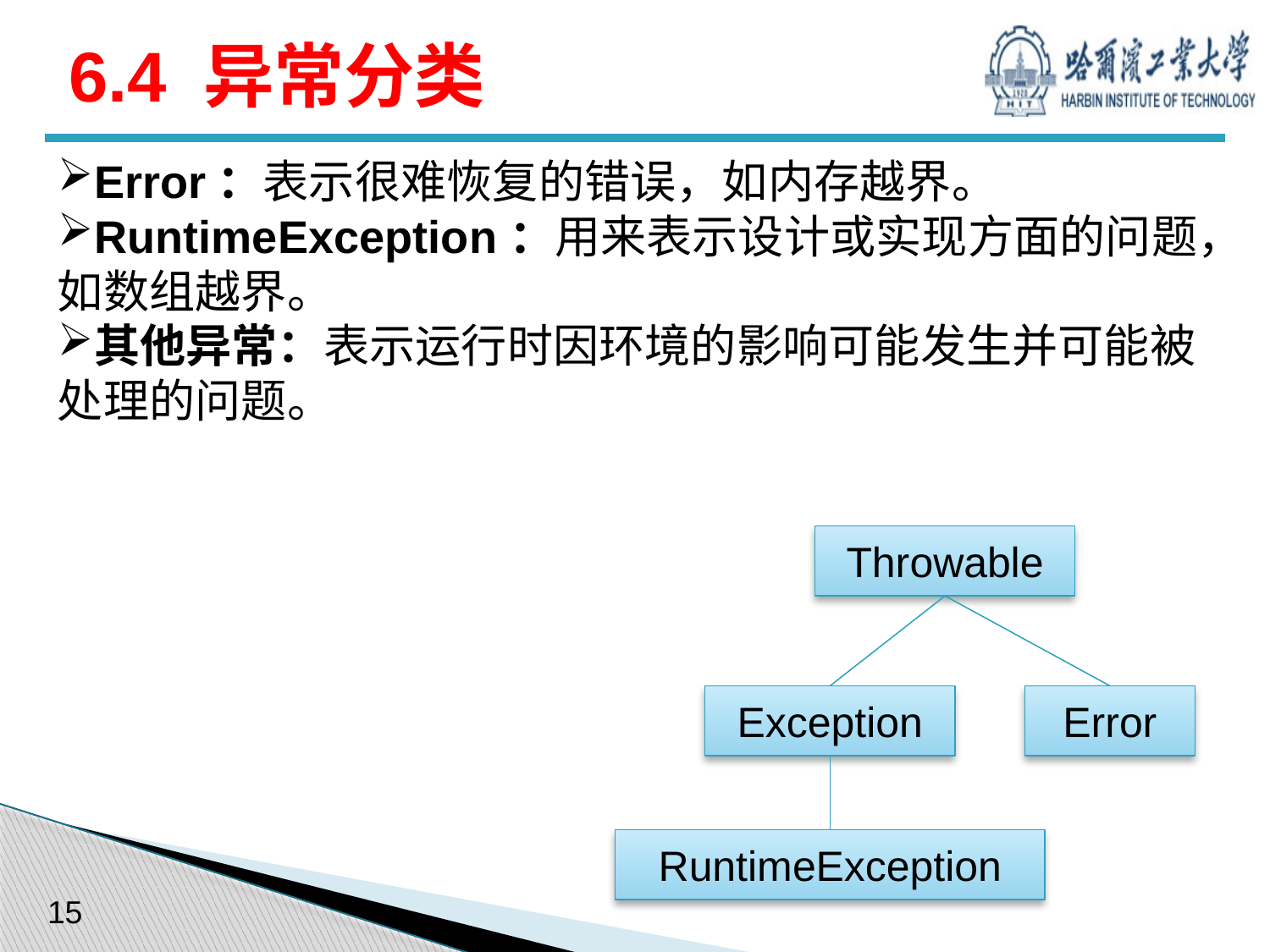

# 6.4 异常分类
Error：表示很难恢复的错误，如内存越界。
RuntimeException：用来表示设计或实现方面的问题，如数组越界。
其他异常：表示运行时因环境的影响可能发生并可能被处理的问题。
Throwable
Exception
Error
RuntimeException